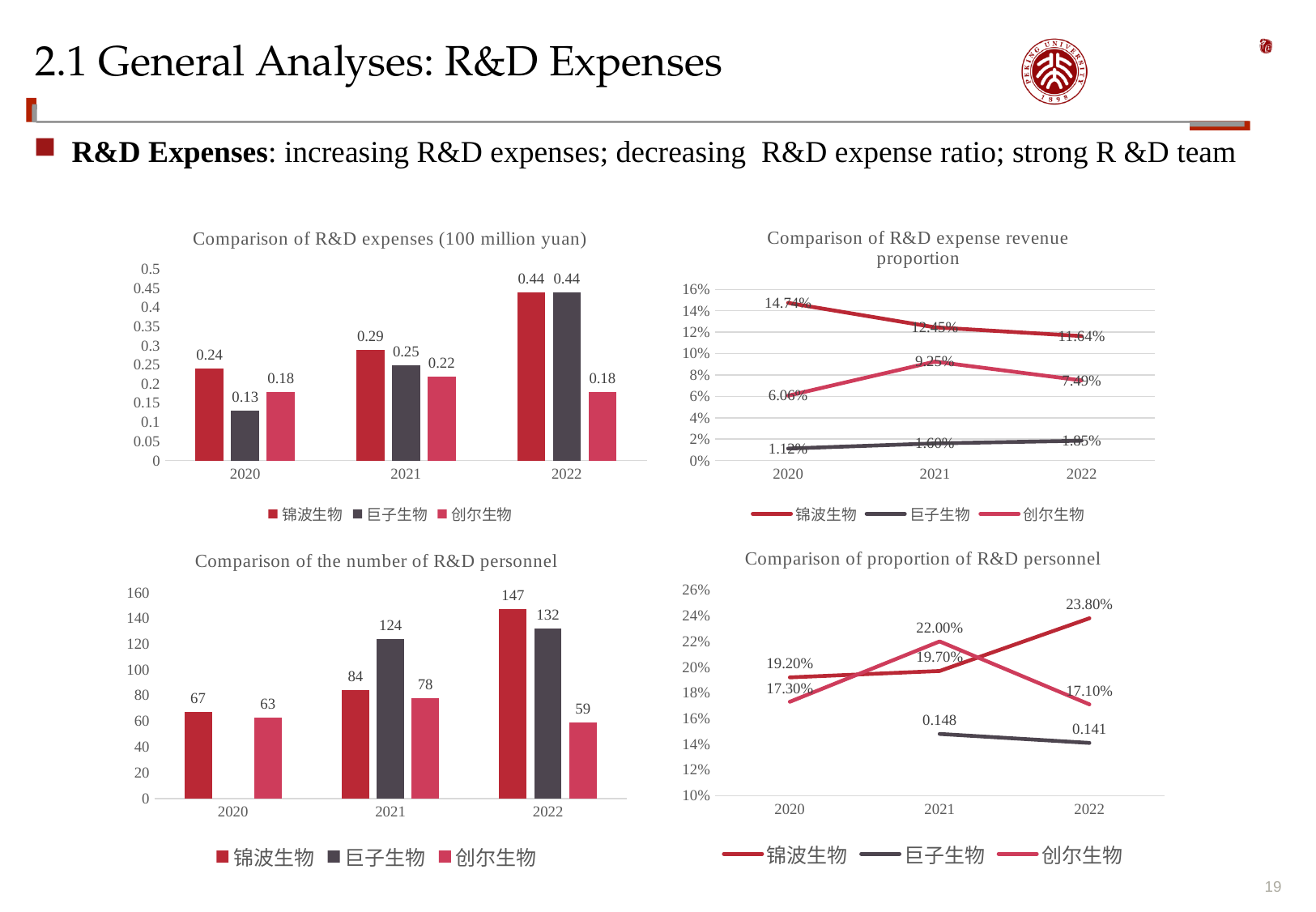

# 2.1 General Analyses: R&D Expenses
R&D Expenses: increasing R&D expenses; decreasing  R&D expense ratio; strong R &D team

### Chart: Comparison of R&D expenses (100 million yuan)

| Category | 锦波生物 | 巨子生物 | 创尔生物 |
|---|---|---|---|
| 2020 | 0.24 | 0.13 | 0.18 |
| 2021 | 0.29 | 0.25 | 0.22 |
| 2022 | 0.44 | 0.44 | 0.18 |

### Chart: Comparison of R&D expense revenue proportion

| Category | 锦波生物 | 巨子生物 | 创尔生物 |
|---|---|---|---|
| 2020 | 0.147388 | 0.0112177001744566 | 0.060607 |
| 2021 | 0.124527 | 0.0160428116901527 | 0.092502 |
| 2022 | 0.116383 | 0.0185434294671401 | 0.074922 |

### Chart: Comparison of proportion of R&D personnel

| Category | 锦波生物 | 巨子生物 | 创尔生物 |
|---|---|---|---|
| 2020 | 0.192 | None | 0.173 |
| 2021 | 0.197 | 0.148 | 0.22 |
| 2022 | 0.238 | 0.141 | 0.171 |

### Chart: Comparison of the number of R&D personnel

| Category | 锦波生物 | 巨子生物 | 创尔生物 |
|---|---|---|---|
| 2020 | 67.0 | None | 63.0 |
| 2021 | 84.0 | 124.0 | 78.0 |
| 2022 | 147.0 | 132.0 | 59.0 |